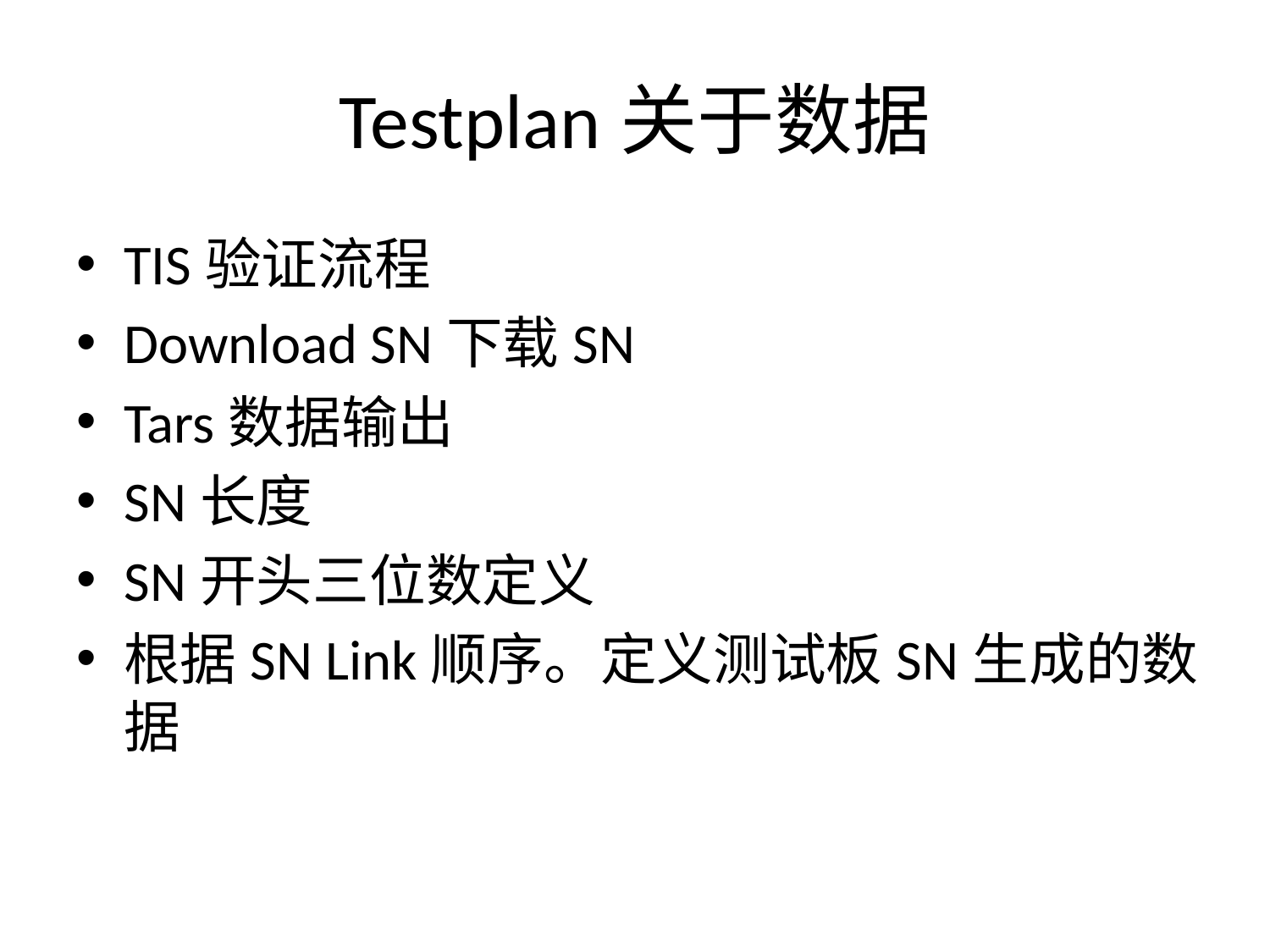

# Testplan关于数据
TIS验证流程
Download SN下载SN
Tars数据输出
SN长度
SN开头三位数定义
根据SN Link顺序。定义测试板SN生成的数据